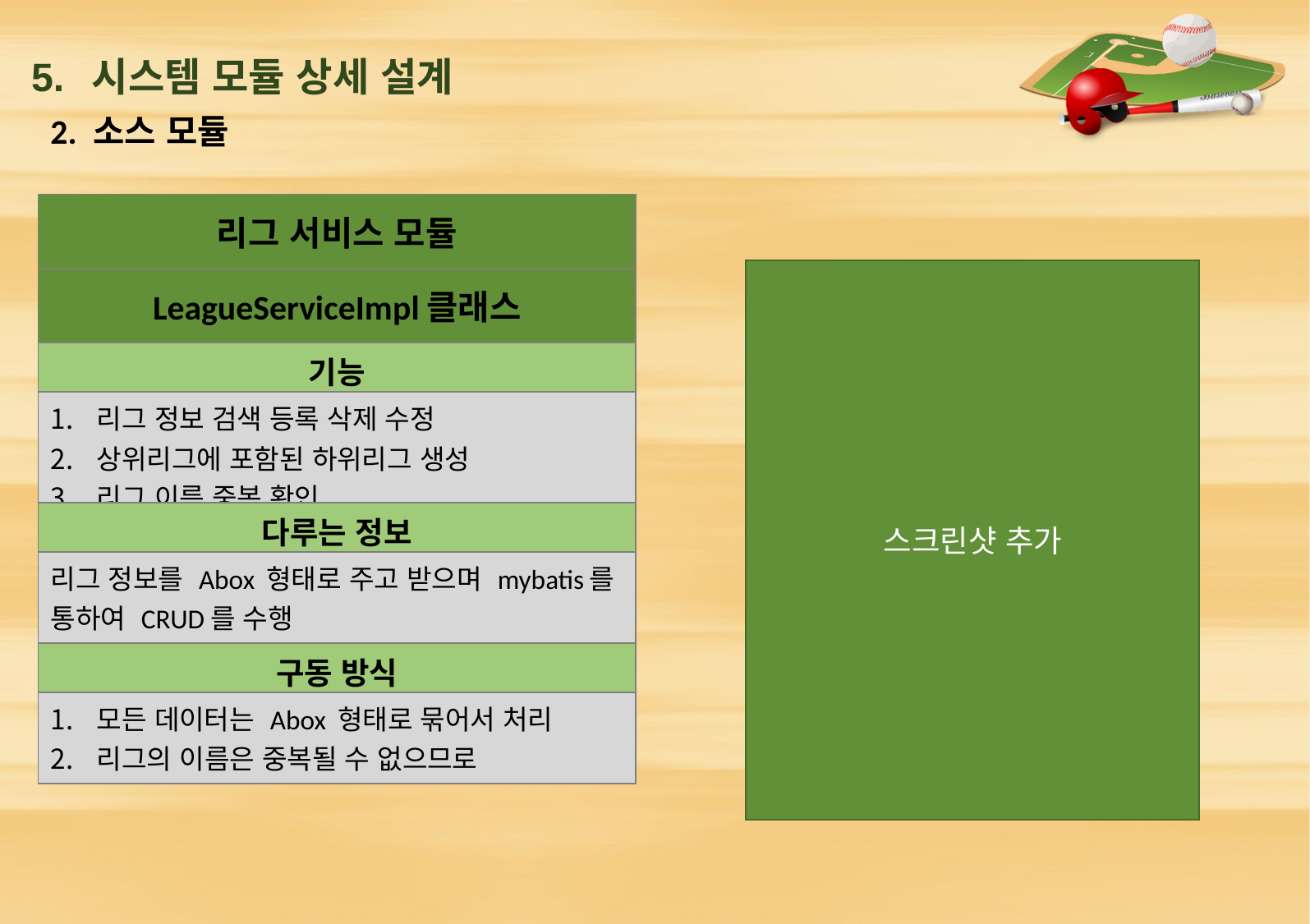

5. 시스템 모듈 상세 설계
2. 소스 모듈
| 리그 서비스 모듈 |
| --- |
| LeagueServiceImpl클래스 |
| 기능 |
| 리그 정보 검색 등록 삭제 수정 상위리그에 포함된 하위리그 생성 리그 이름 중복 확인 |
| 다루는 정보 |
| 리그 정보를 Abox 형태로 주고 받으며 mybatis를 통하여 CRUD를 수행 |
| 구동 방식 |
| 모든 데이터는 Abox 형태로 묶어서 처리 리그의 이름은 중복될 수 없으므로 |
스크린샷 추가